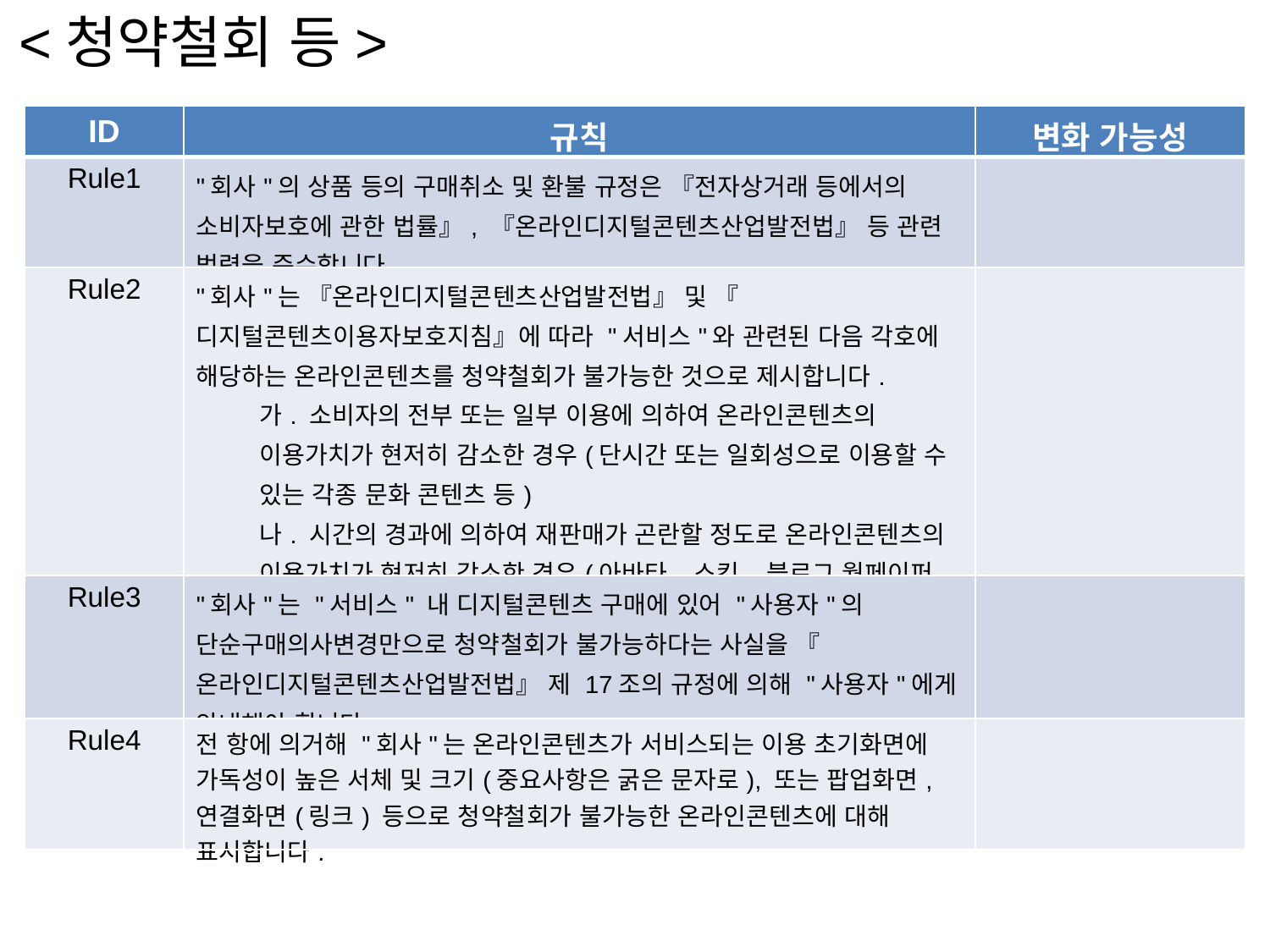

<청약철회 등>
| ID | 규칙 | 변화 가능성 |
| --- | --- | --- |
| Rule1 | "회사"의 상품 등의 구매취소 및 환불 규정은 『전자상거래 등에서의 소비자보호에 관한 법률』, 『온라인디지털콘텐츠산업발전법』 등 관련 법령을 준수합니다. |  |
| Rule2 | "회사"는 『온라인디지털콘텐츠산업발전법』 및 『디지털콘텐츠이용자보호지침』에 따라 "서비스"와 관련된 다음 각호에 해당하는 온라인콘텐츠를 청약철회가 불가능한 것으로 제시합니다. 가. 소비자의 전부 또는 일부 이용에 의하여 온라인콘텐츠의 이용가치가 현저히 감소한 경우(단시간 또는 일회성으로 이용할 수 있는 각종 문화 콘텐츠 등) 나. 시간의 경과에 의하여 재판매가 곤란할 정도로 온라인콘텐츠의 이용가치가 현저히 감소한 경우(아바타, 스킨, 블로그 월페이퍼 등) |  |
| Rule3 | "회사"는 "서비스" 내 디지털콘텐츠 구매에 있어 "사용자"의 단순구매의사변경만으로 청약철회가 불가능하다는 사실을 『온라인디지털콘텐츠산업발전법』 제 17조의 규정에 의해 "사용자"에게 안내해야 합니다. |  |
| Rule4 | 전 항에 의거해 "회사"는 온라인콘텐츠가 서비스되는 이용 초기화면에 가독성이 높은 서체 및 크기(중요사항은 굵은 문자로), 또는 팝업화면, 연결화면(링크) 등으로 청약철회가 불가능한 온라인콘텐츠에 대해 표시합니다. |  |